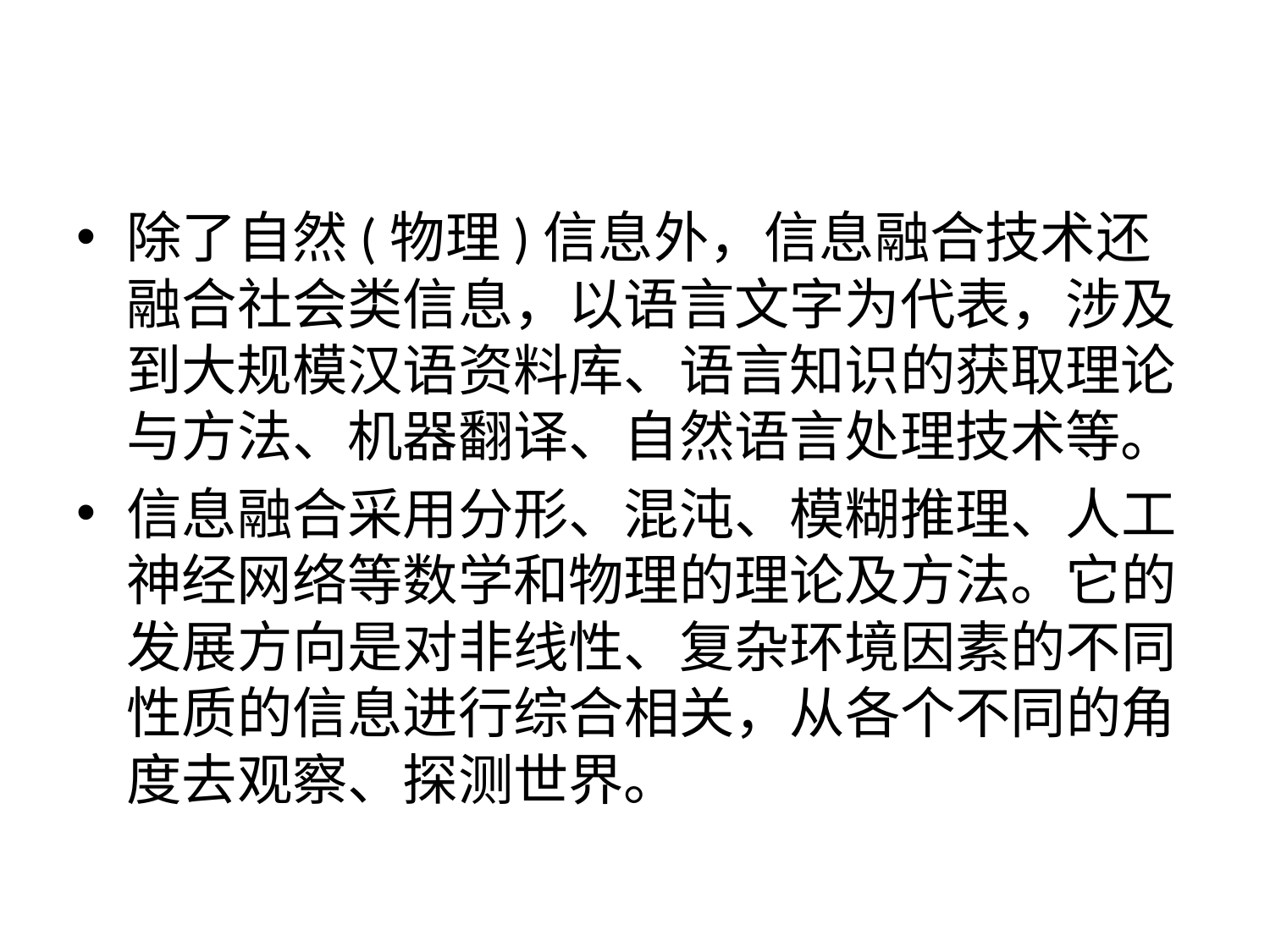

#
除了自然(物理)信息外，信息融合技术还融合社会类信息，以语言文字为代表，涉及到大规模汉语资料库、语言知识的获取理论与方法、机器翻译、自然语言处理技术等。
信息融合采用分形、混沌、模糊推理、人工神经网络等数学和物理的理论及方法。它的发展方向是对非线性、复杂环境因素的不同性质的信息进行综合相关，从各个不同的角度去观察、探测世界。